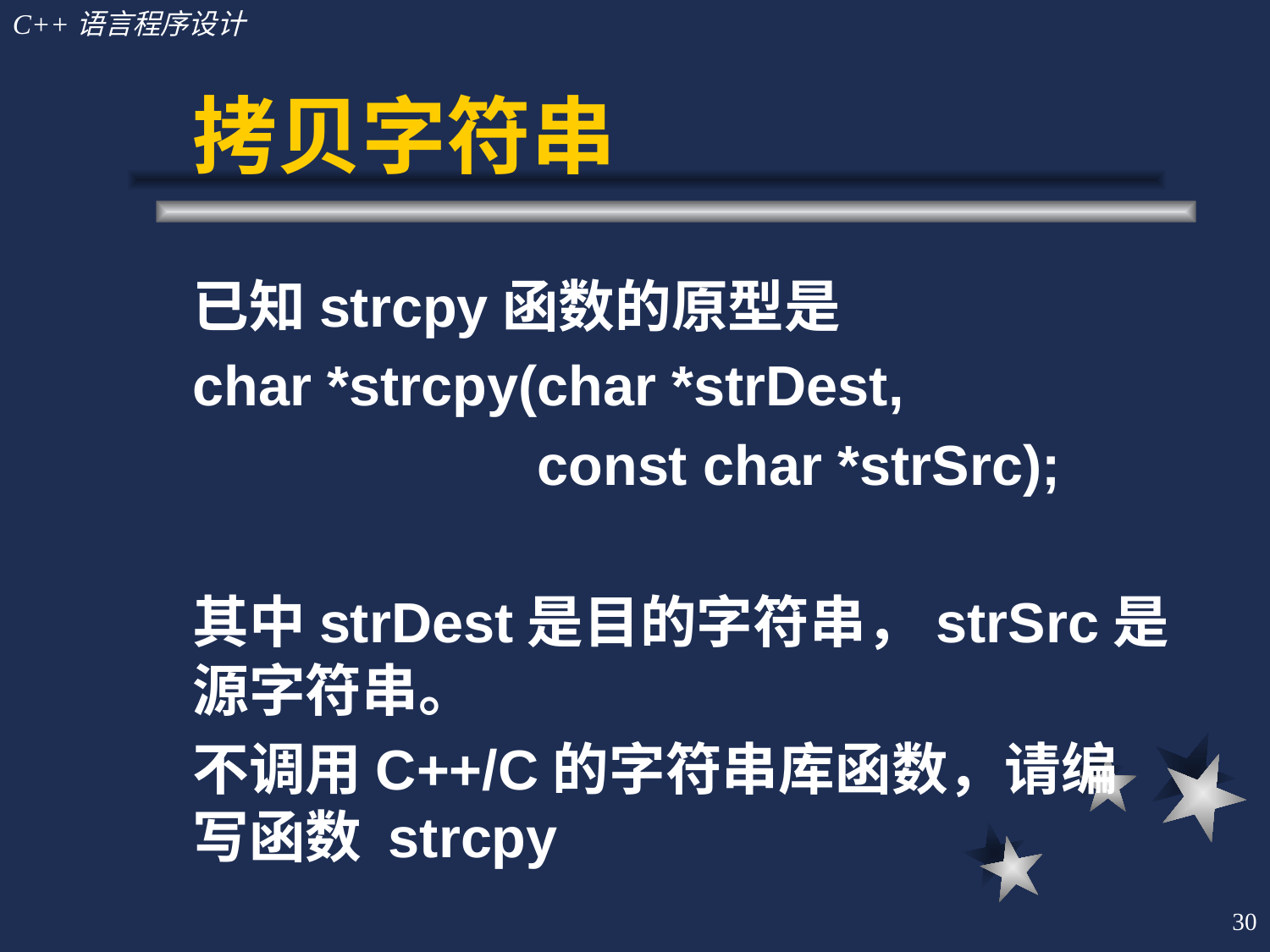

# 拷贝字符串
已知strcpy函数的原型是
char *strcpy(char *strDest,
                      const char *strSrc);

其中strDest是目的字符串，strSrc是源字符串。
不调用C++/C的字符串库函数，请编写函数 strcpy
30